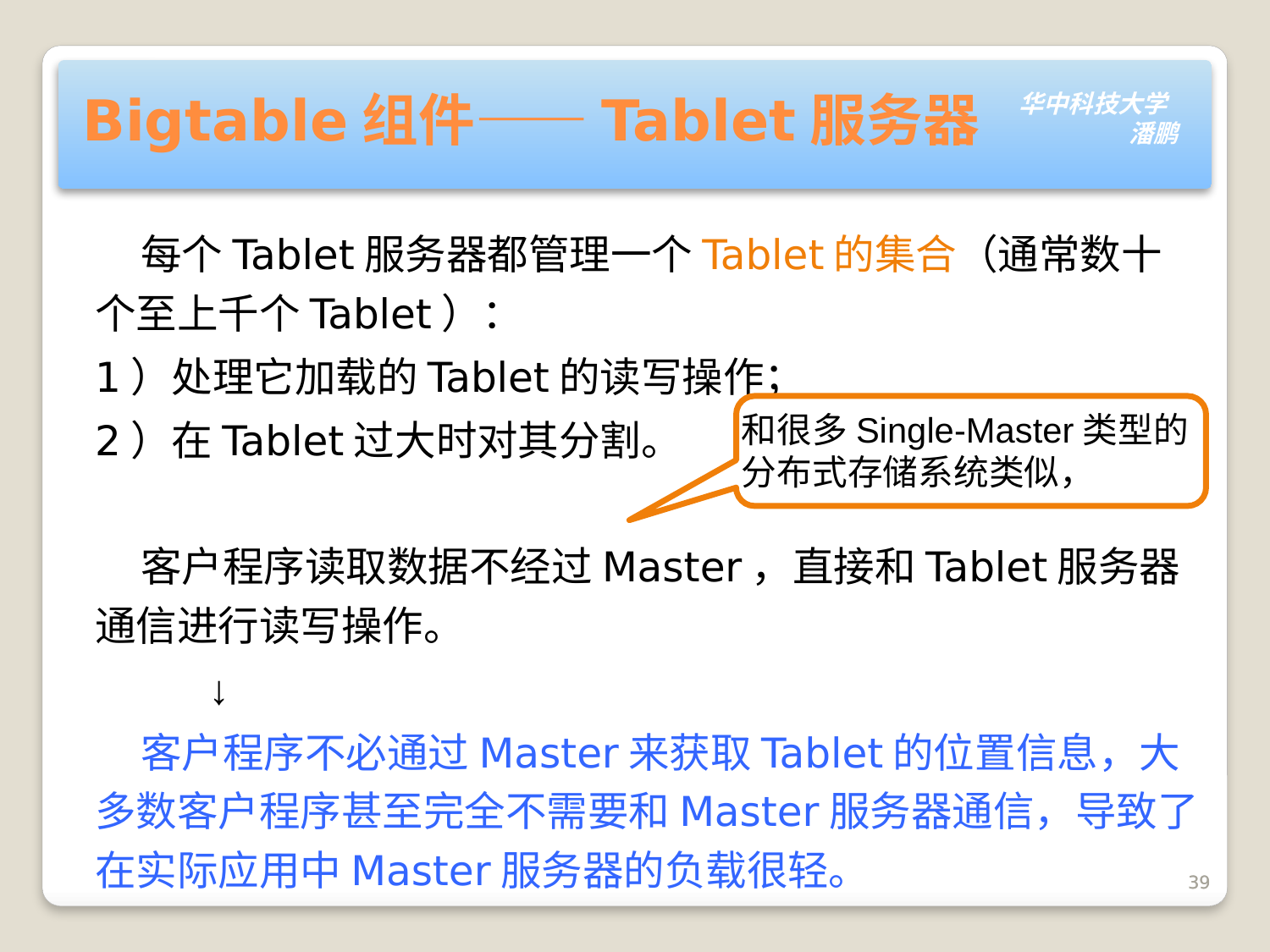

# Bigtable组件——Tablet服务器
    每个Tablet服务器都管理一个Tablet的集合（通常数十个至上千个Tablet）：
1）处理它加载的Tablet的读写操作；
2）在Tablet过大时对其分割。

    客户程序读取数据不经过Master，直接和Tablet服务器通信进行读写操作。
          ↓
    客户程序不必通过Master来获取Tablet的位置信息，大多数客户程序甚至完全不需要和Master服务器通信，导致了在实际应用中Master服务器的负载很轻。
和很多Single-Master类型的分布式存储系统类似，
39
39